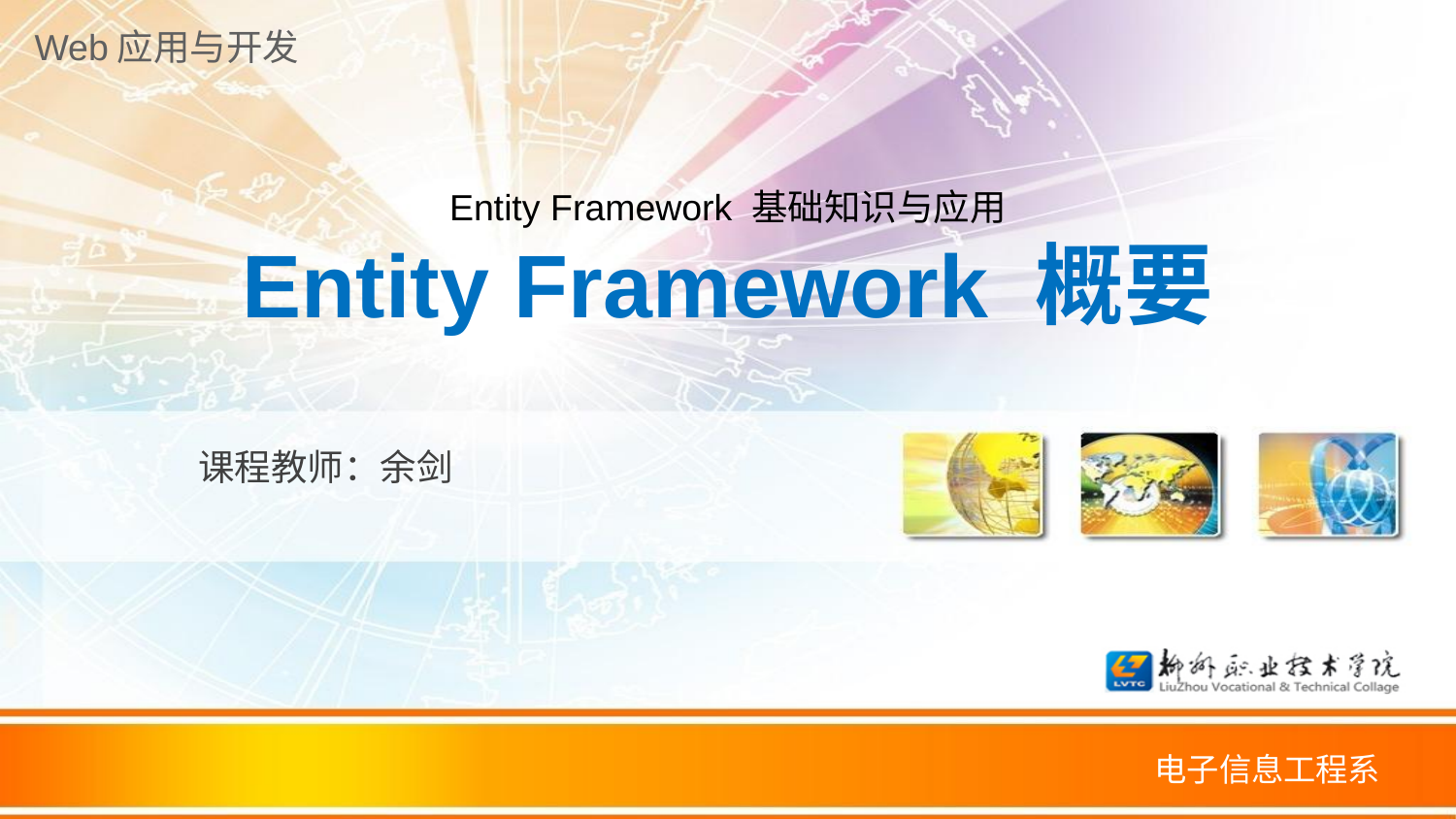

Entity Framework 基础知识与应用
Entity Framework 概要
课程教师：余剑